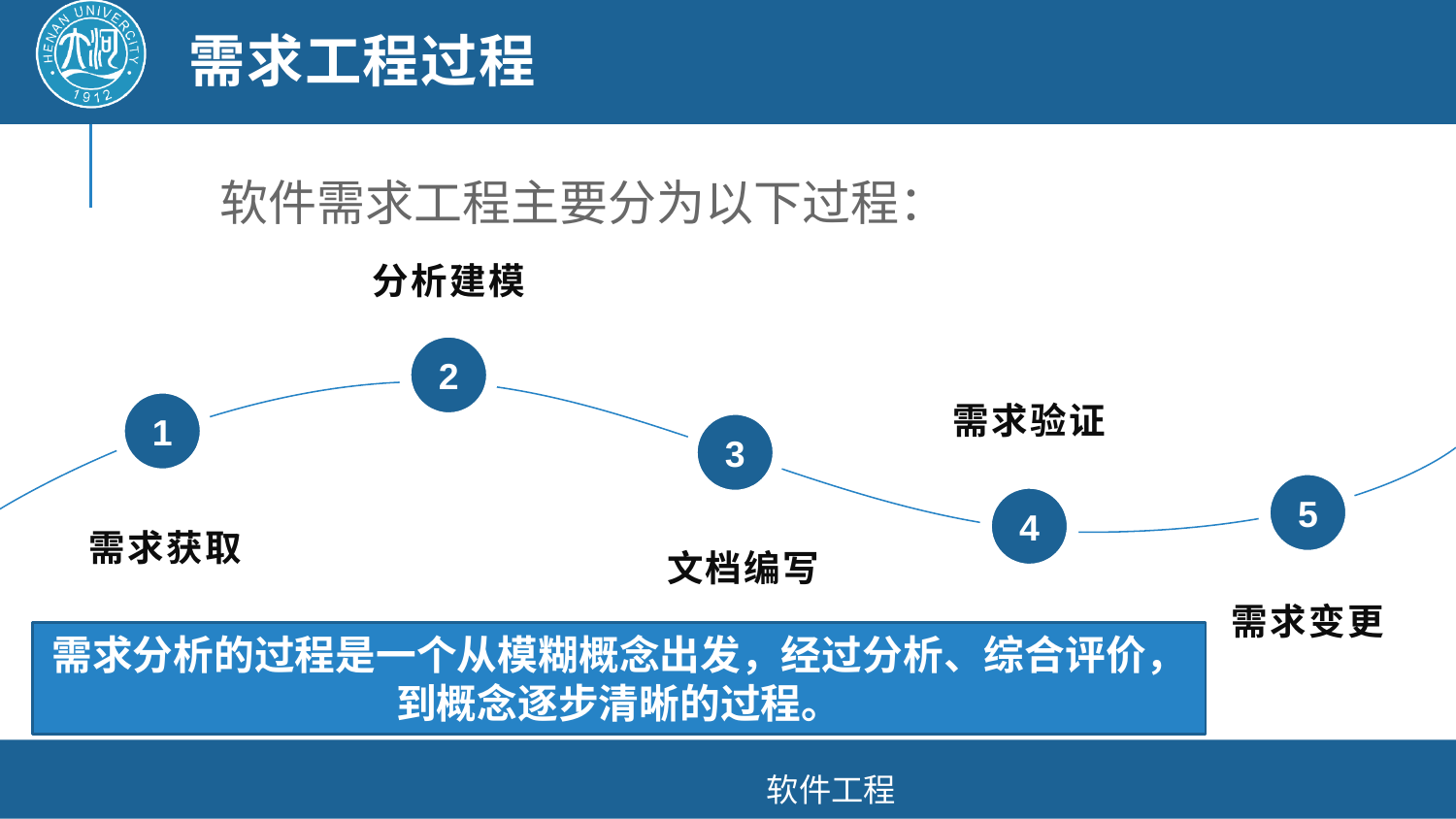

# 需求工程过程
软件需求工程主要分为以下过程：
分析建模
2
需求验证

1
3
5
4
需求获取
文档编写
需求变更
需求分析的过程是一个从模糊概念出发，经过分析、综合评价，到概念逐步清晰的过程。

软件工程
17